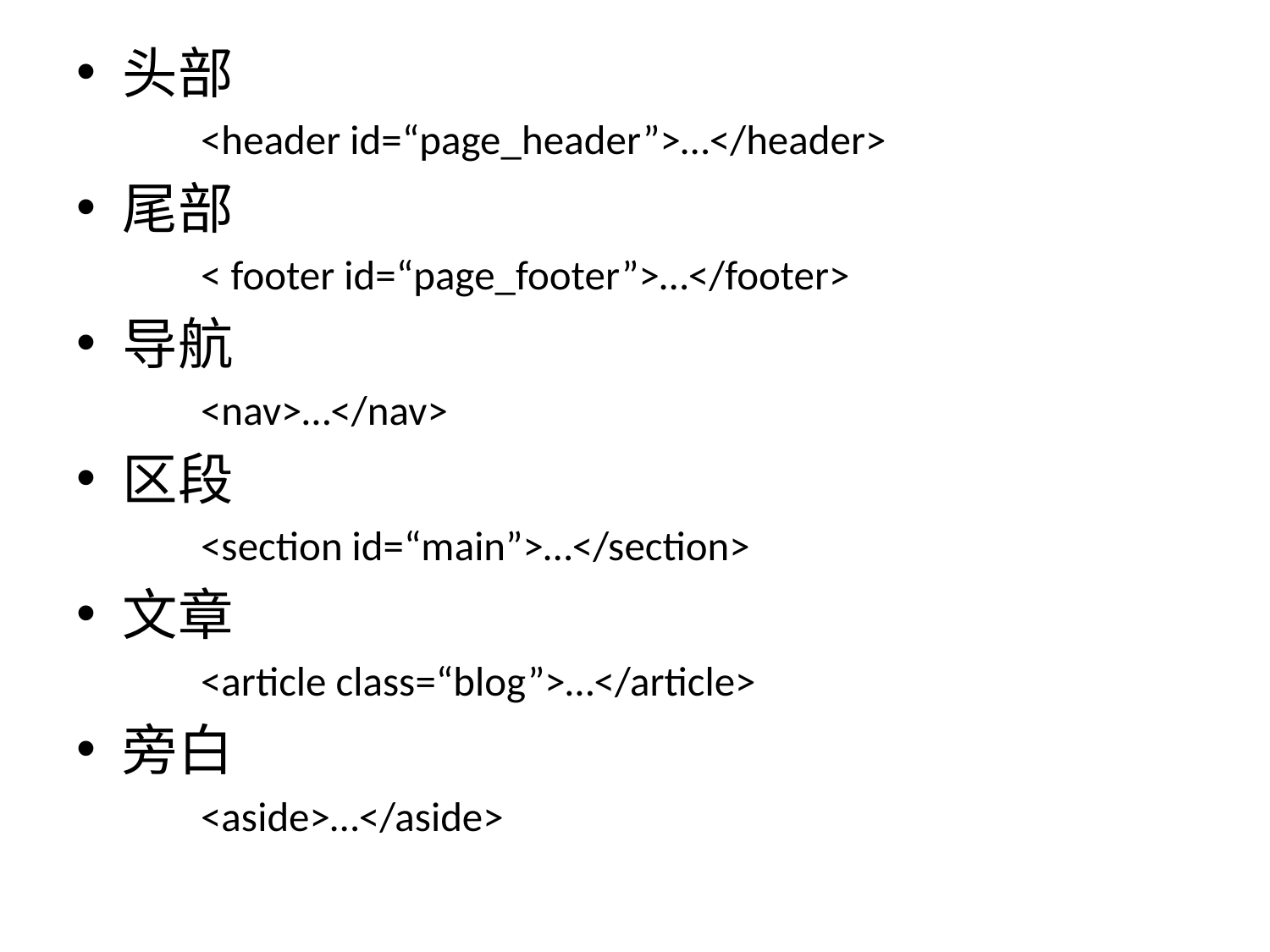

头部
<header id=“page_header”>…</header>
尾部
< footer id=“page_footer”>…</footer>
导航
<nav>…</nav>
区段
<section id=“main”>…</section>
文章
<article class=“blog”>…</article>
旁白
<aside>…</aside>